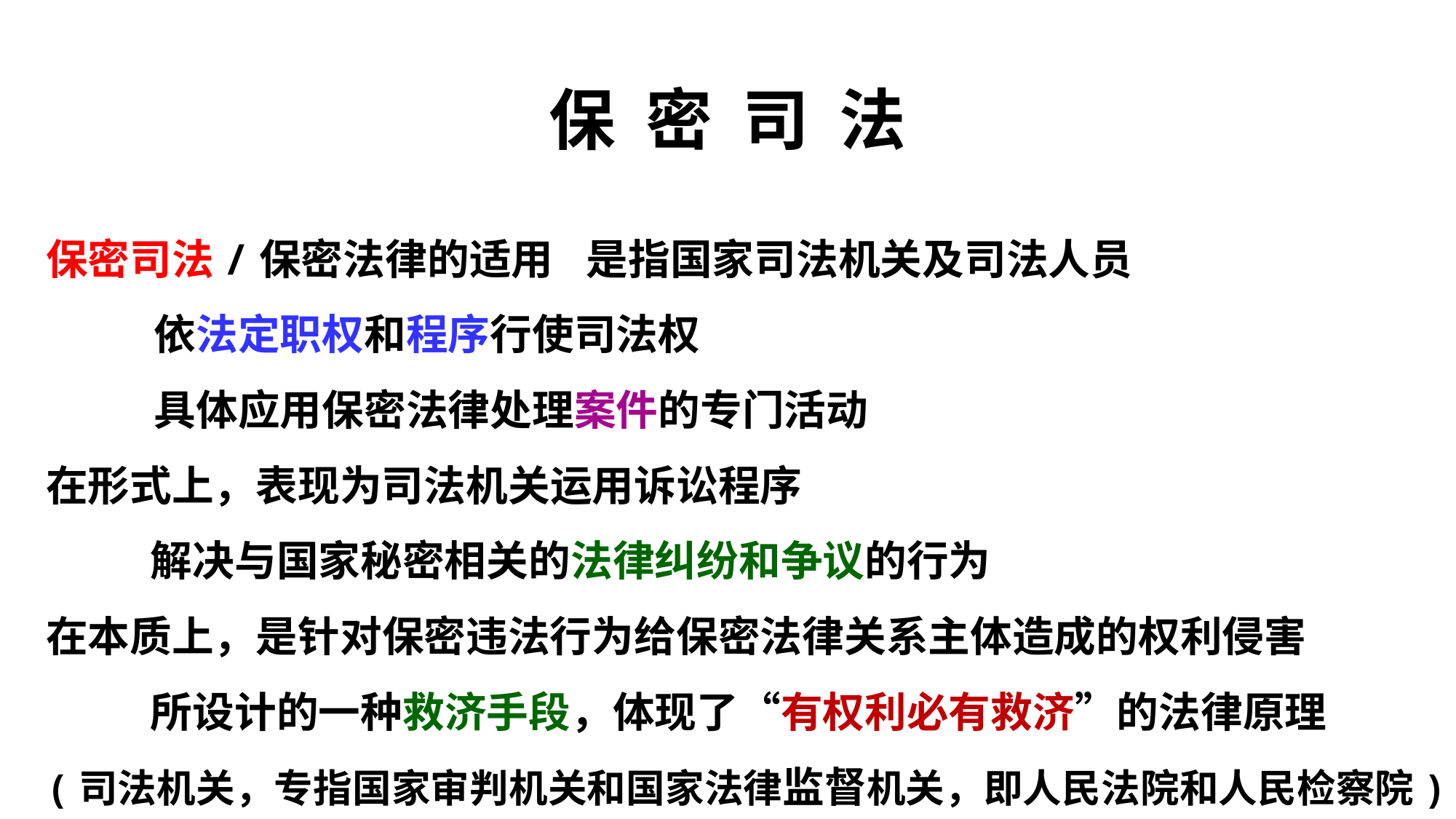

# 保  密  司  法
保密司法/保密法律的适用 	是指国家司法机关及司法人员
					依法定职权和程序行使司法权
					具体应用保密法律处理案件的专门活动
在形式上，表现为司法机关运用诉讼程序
          解决与国家秘密相关的法律纠纷和争议的行为
在本质上，是针对保密违法行为给保密法律关系主体造成的权利侵害
          所设计的一种救济手段，体现了“有权利必有救济”的法律原理
(司法机关，专指国家审判机关和国家法律监督机关，即人民法院和人民检察院)